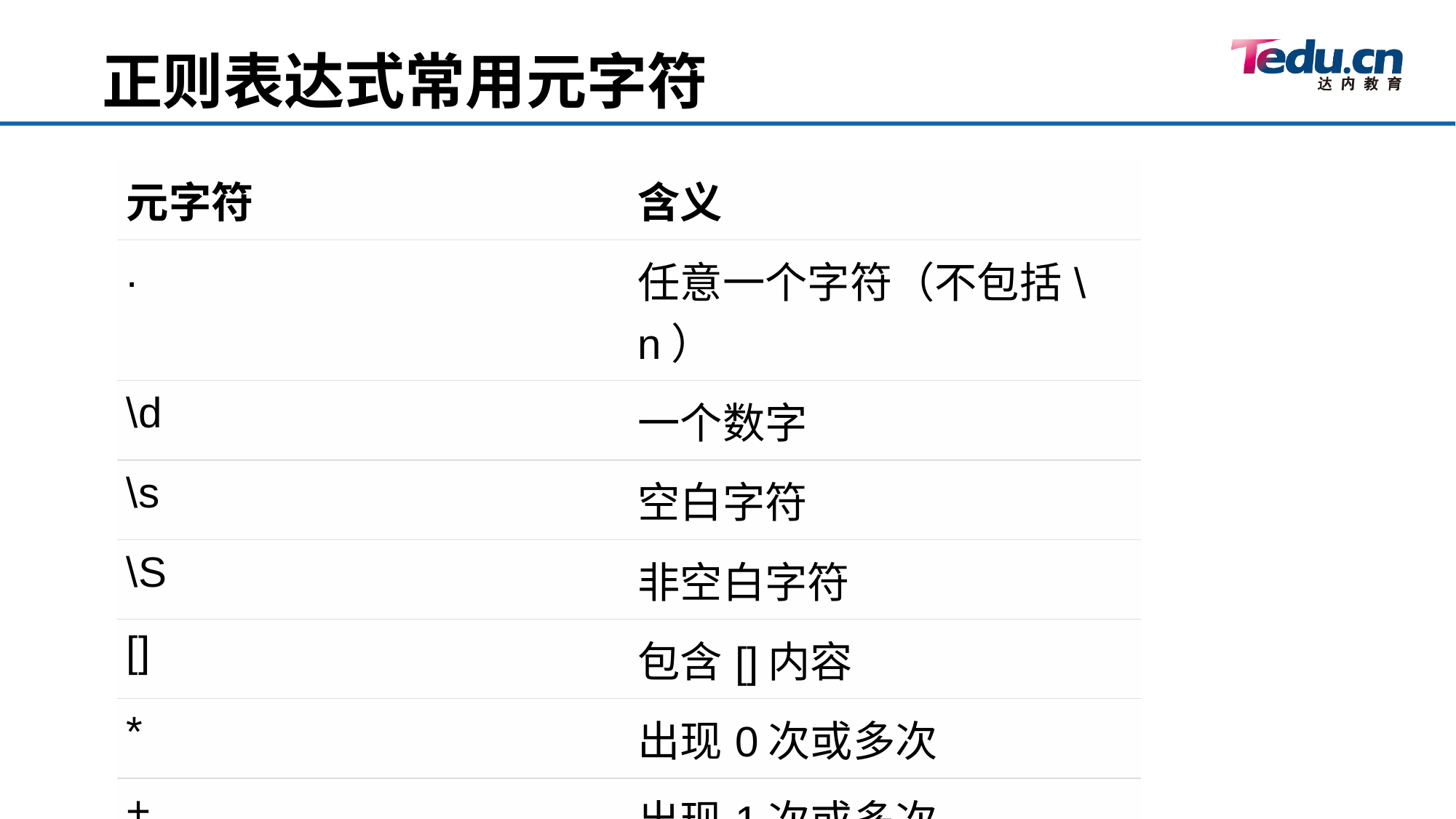

正则表达式常用元字符
| 元字符 | 含义 |
| --- | --- |
| . | 任意一个字符（不包括\n） |
| \d | 一个数字 |
| \s | 空白字符 |
| \S | 非空白字符 |
| [] | 包含[]内容 |
| \* | 出现0次或多次 |
| + | 出现1次或多次 |